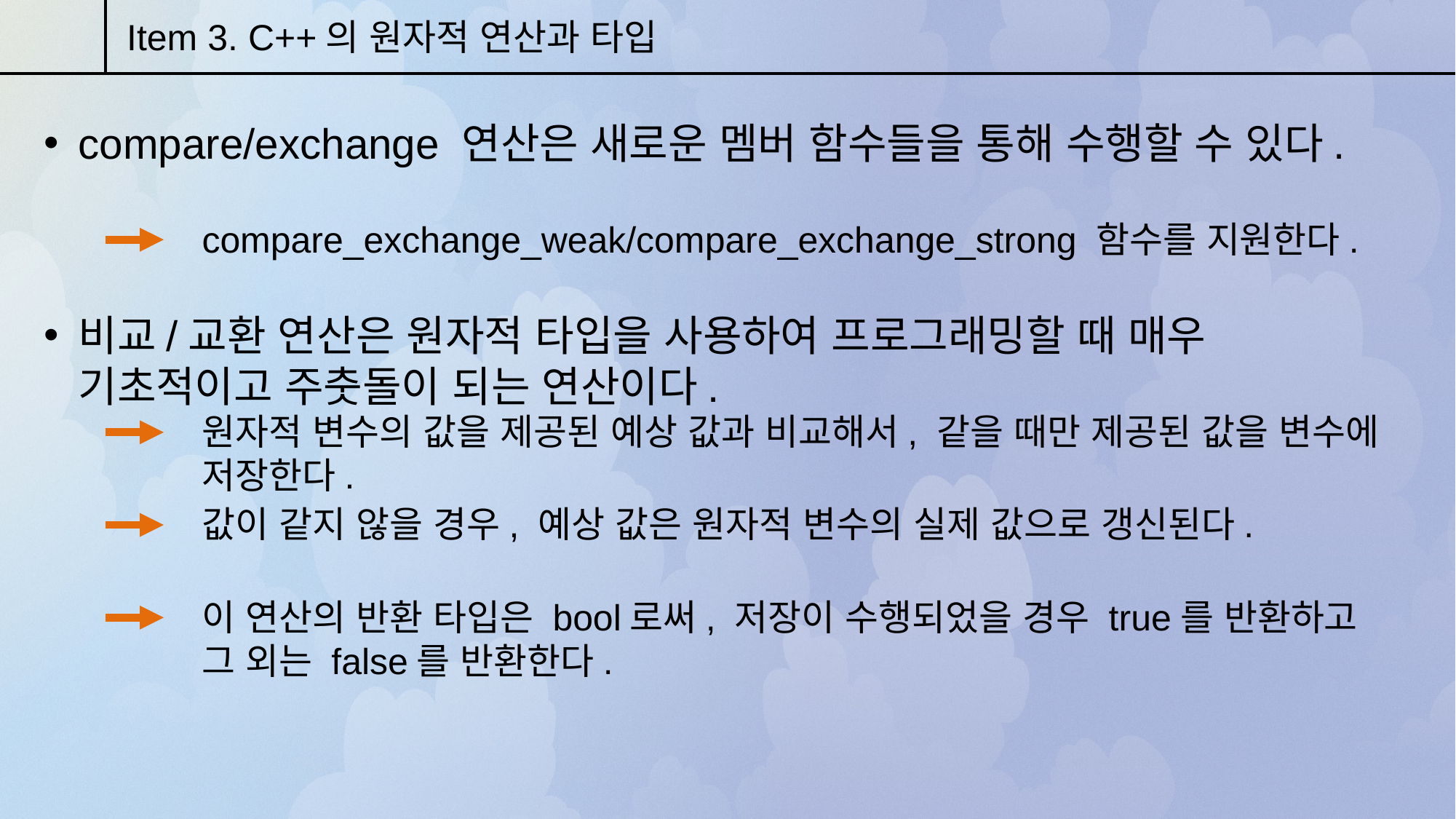

Item 3. C++의 원자적 연산과 타입
compare/exchange 연산은 새로운 멤버 함수들을 통해 수행할 수 있다.
compare_exchange_weak/compare_exchange_strong 함수를 지원한다.
비교/교환 연산은 원자적 타입을 사용하여 프로그래밍할 때 매우 기초적이고 주춧돌이 되는 연산이다.
원자적 변수의 값을 제공된 예상 값과 비교해서, 같을 때만 제공된 값을 변수에 저장한다.
값이 같지 않을 경우, 예상 값은 원자적 변수의 실제 값으로 갱신된다.
이 연산의 반환 타입은 bool로써, 저장이 수행되었을 경우 true를 반환하고 그 외는 false를 반환한다.